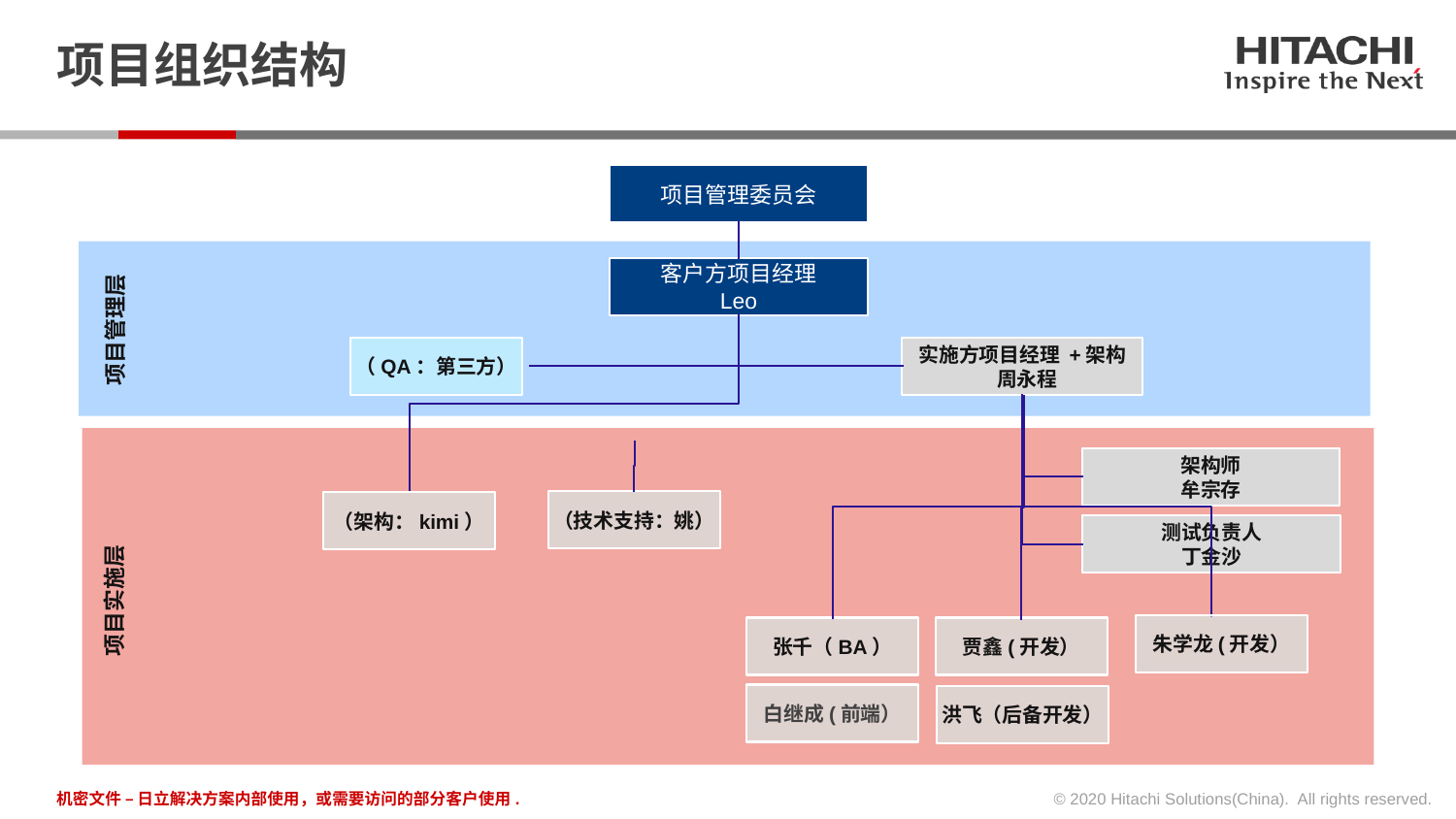

# 项目组织结构
项目管理委员会

客户方项目经理
Leo
项目管理层
（QA：第三方）
实施方项目经理 +架构
 周永程

架构师
牟宗存
（技术支持：姚）
（架构：kimi）
测试负责人
丁金沙
项目实施层
朱学龙(开发）
张千（BA）
贾鑫(开发）
白继成(前端）
洪飞（后备开发）